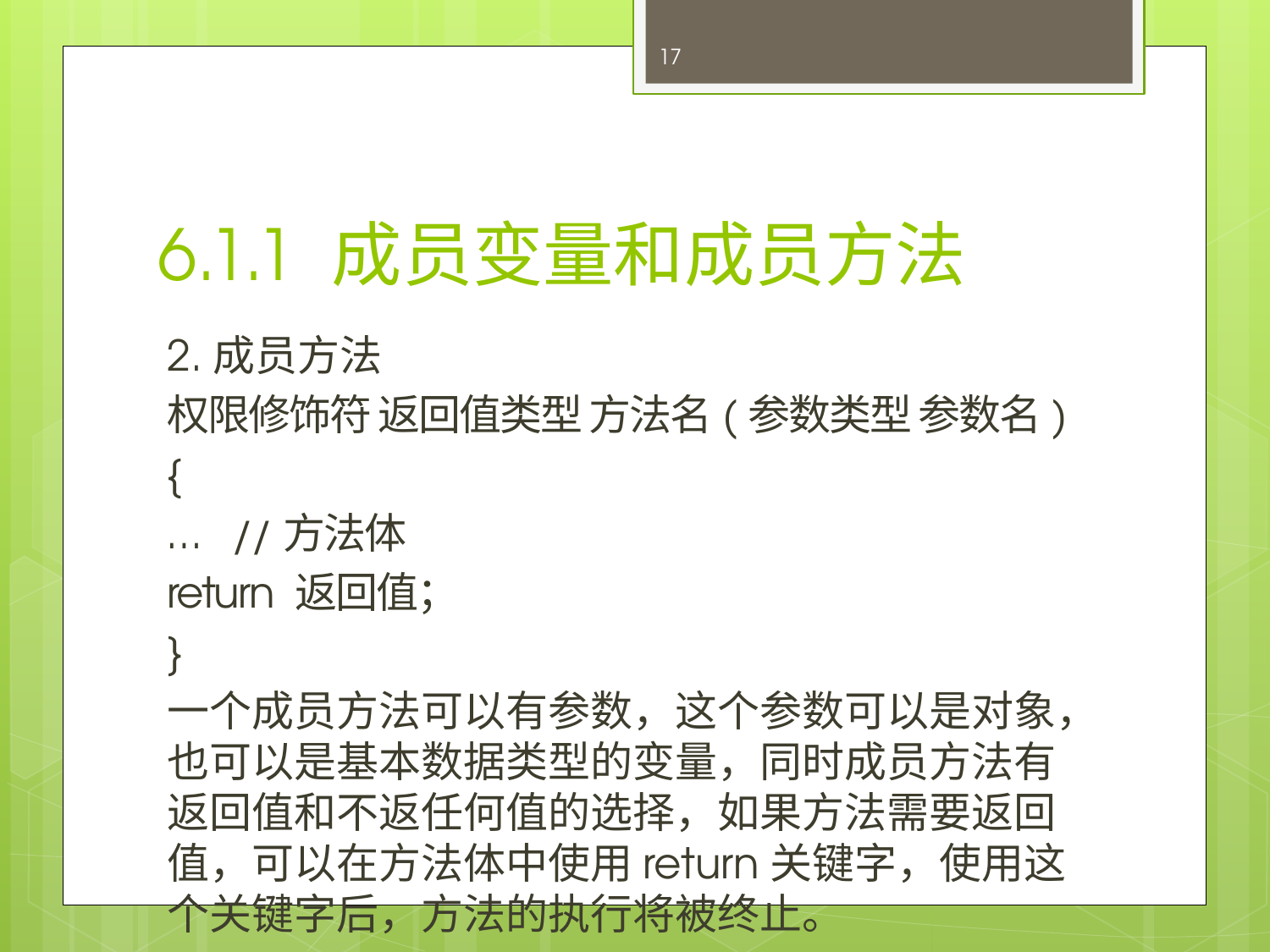

17
# 6.1.1 成员变量和成员方法
2.成员方法
权限修饰符 返回值类型 方法名(参数类型 参数名)
{
…   //方法体
return 返回值；
}
一个成员方法可以有参数，这个参数可以是对象，也可以是基本数据类型的变量，同时成员方法有返回值和不返任何值的选择，如果方法需要返回值，可以在方法体中使用return关键字，使用这个关键字后，方法的执行将被终止。